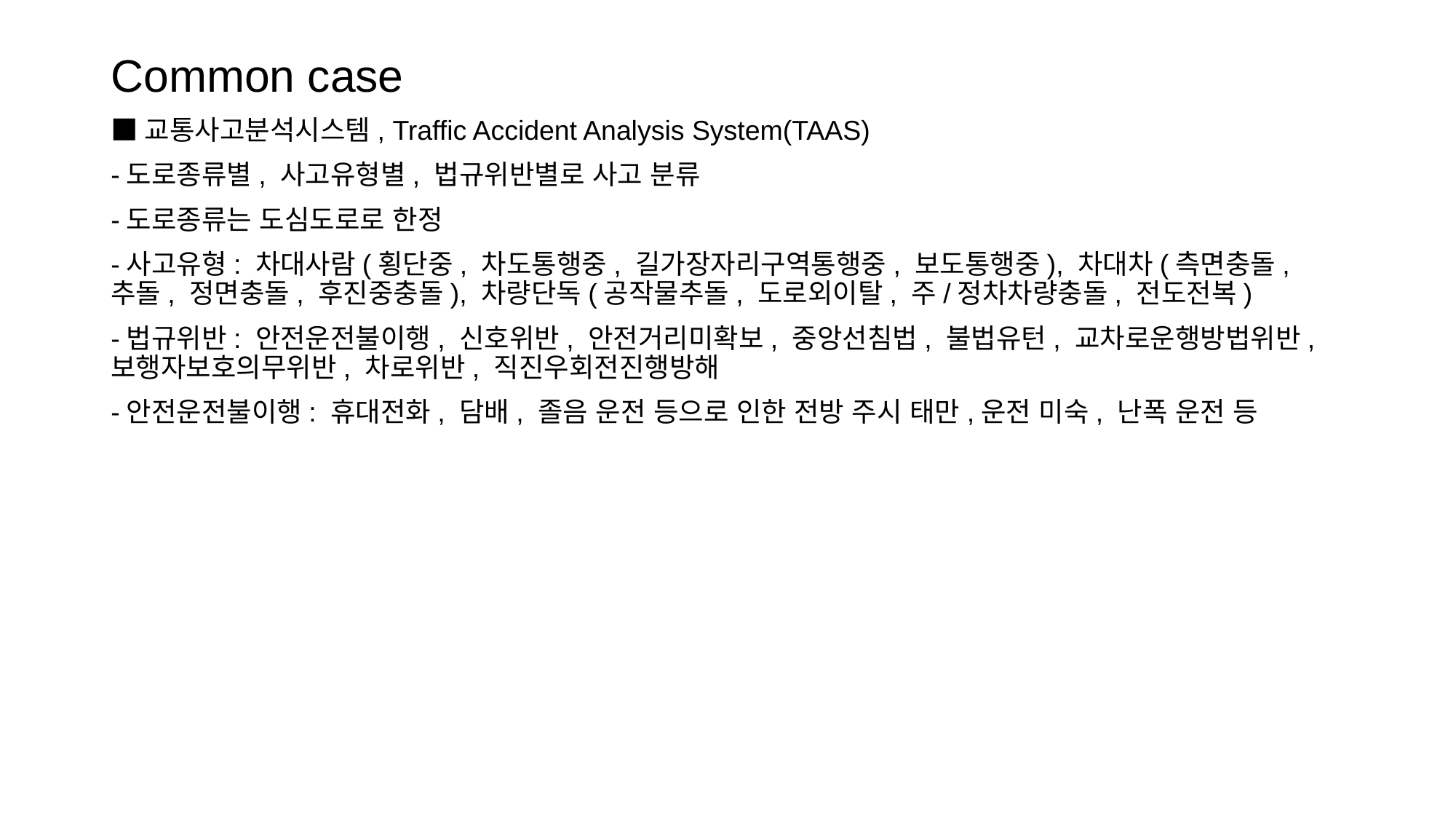

# Common case
■교통사고분석시스템, Traffic Accident Analysis System(TAAS)
-도로종류별, 사고유형별, 법규위반별로 사고 분류
-도로종류는 도심도로로 한정
-사고유형: 차대사람(횡단중, 차도통행중, 길가장자리구역통행중, 보도통행중), 차대차(측면충돌, 추돌, 정면충돌, 후진중충돌), 차량단독(공작물추돌, 도로외이탈, 주/정차차량충돌, 전도전복)
-법규위반: 안전운전불이행, 신호위반, 안전거리미확보, 중앙선침법, 불법유턴, 교차로운행방법위반, 보행자보호의무위반, 차로위반, 직진우회전진행방해
-안전운전불이행: 휴대전화, 담배, 졸음 운전 등으로 인한 전방 주시 태만,운전 미숙, 난폭 운전 등